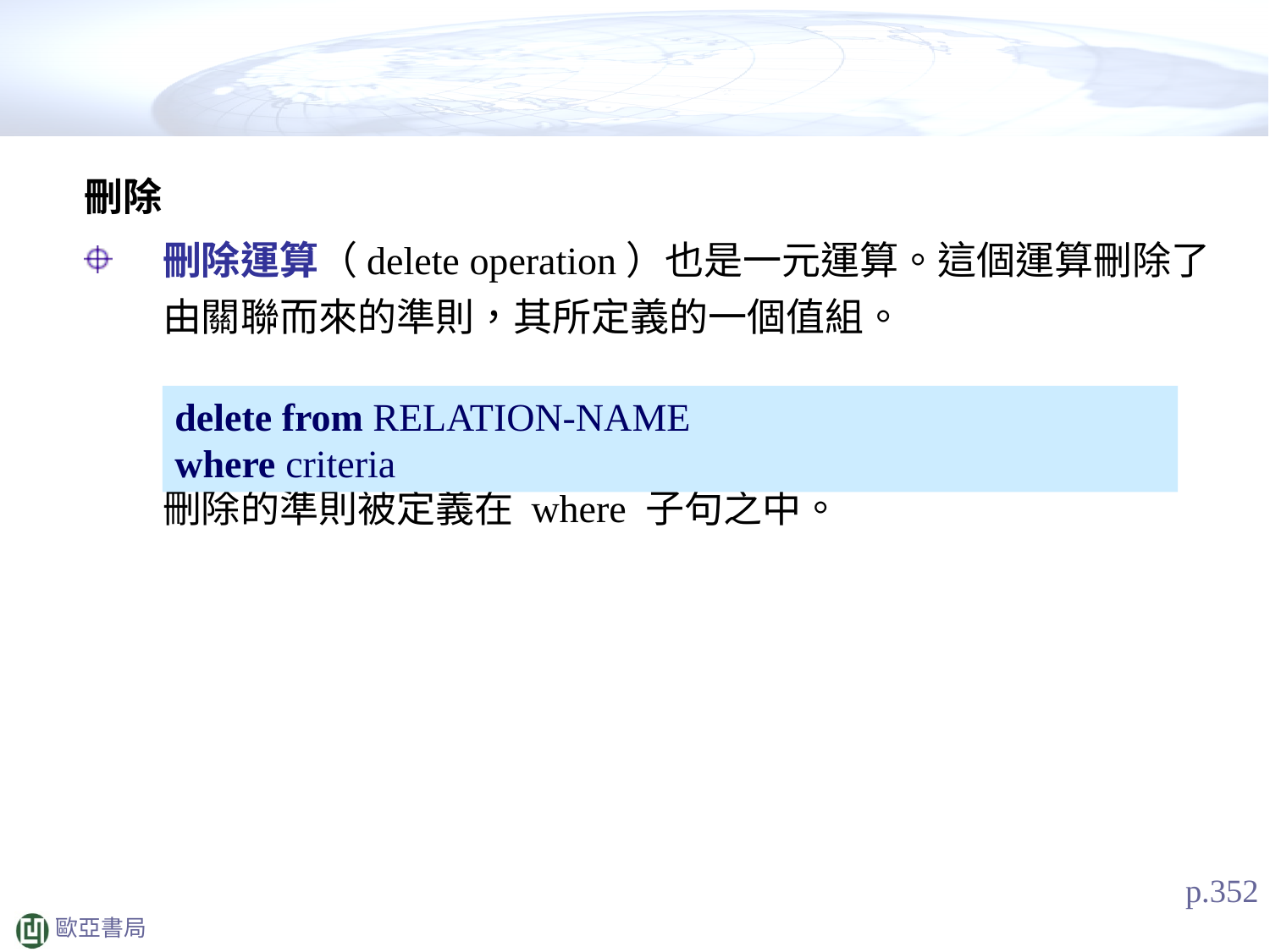

刪除
刪除運算（delete operation）也是一元運算。這個運算刪除了由關聯而來的準則，其所定義的一個值組。

	刪除的準則被定義在 where 子句之中。
delete from RELATION-NAME
where criteria
 p.352